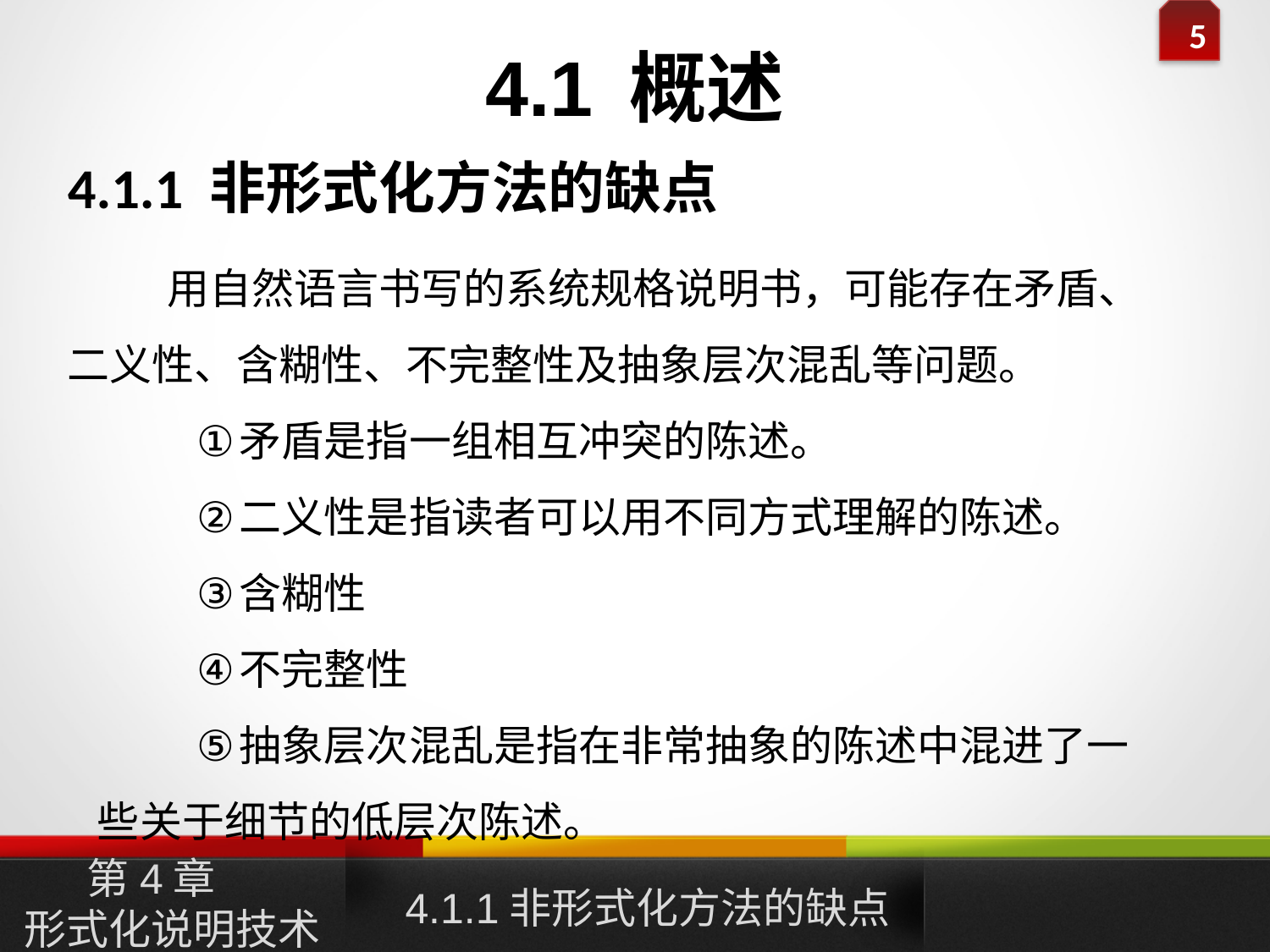

# 4.1 概述
4.1.1 非形式化方法的缺点
用自然语言书写的系统规格说明书，可能存在矛盾、二义性、含糊性、不完整性及抽象层次混乱等问题。
矛盾是指一组相互冲突的陈述。
二义性是指读者可以用不同方式理解的陈述。
含糊性
不完整性
抽象层次混乱是指在非常抽象的陈述中混进了一些关于细节的低层次陈述。
第4章
形式化说明技术
4.1.1非形式化方法的缺点